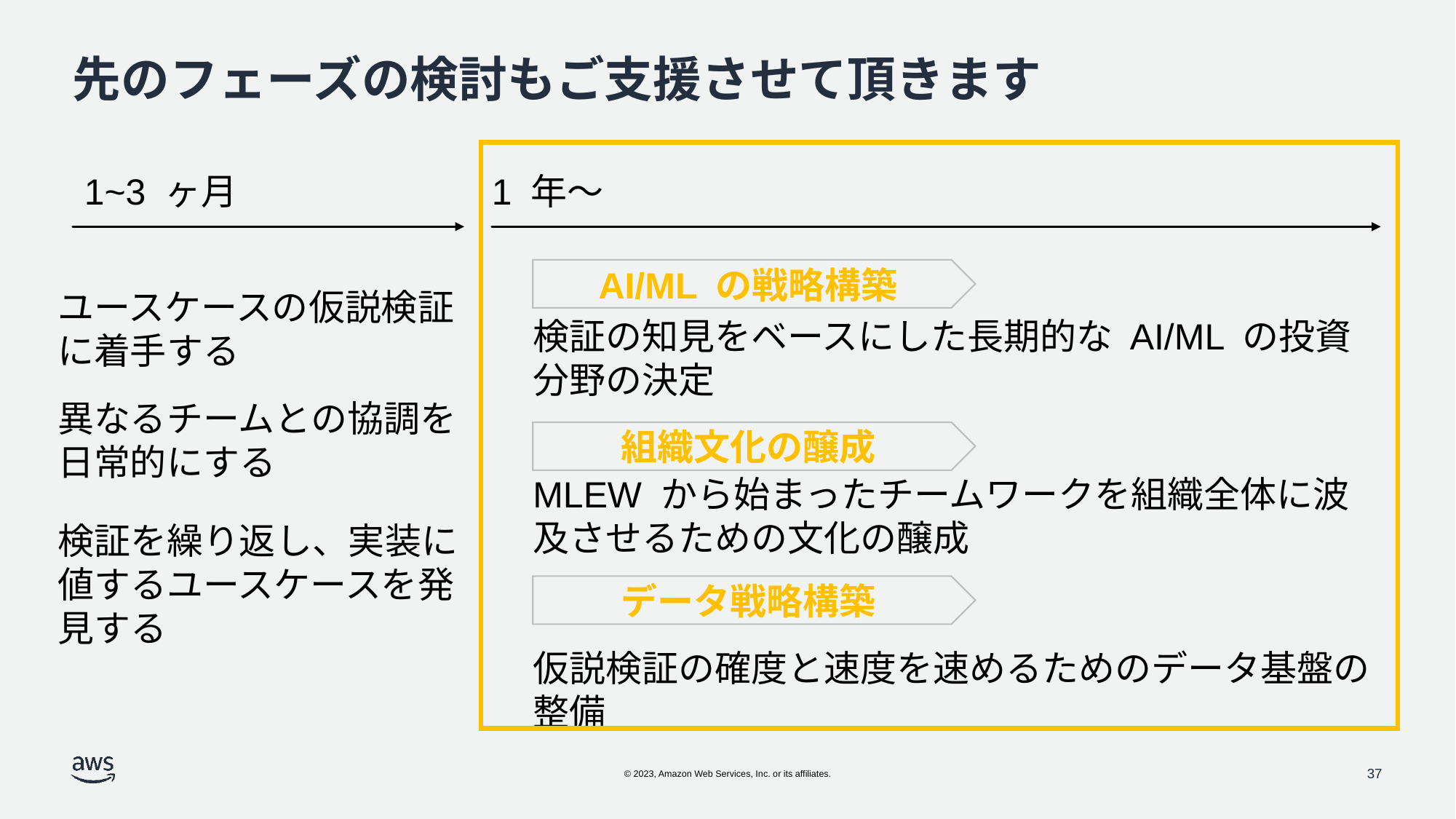

# 先のフェーズの検討もご支援させて頂きます

1~3 ヶ月
1 年～
AI/ML の戦略構築
ユースケースの仮説検証に着手する
検証の知見をベースにした長期的な AI/ML の投資分野の決定
異なるチームとの協調を日常的にする
組織文化の醸成
MLEW から始まったチームワークを組織全体に波及させるための文化の醸成
検証を繰り返し、実装に値するユースケースを発見する
データ戦略構築
仮説検証の確度と速度を速めるためのデータ基盤の整備
37